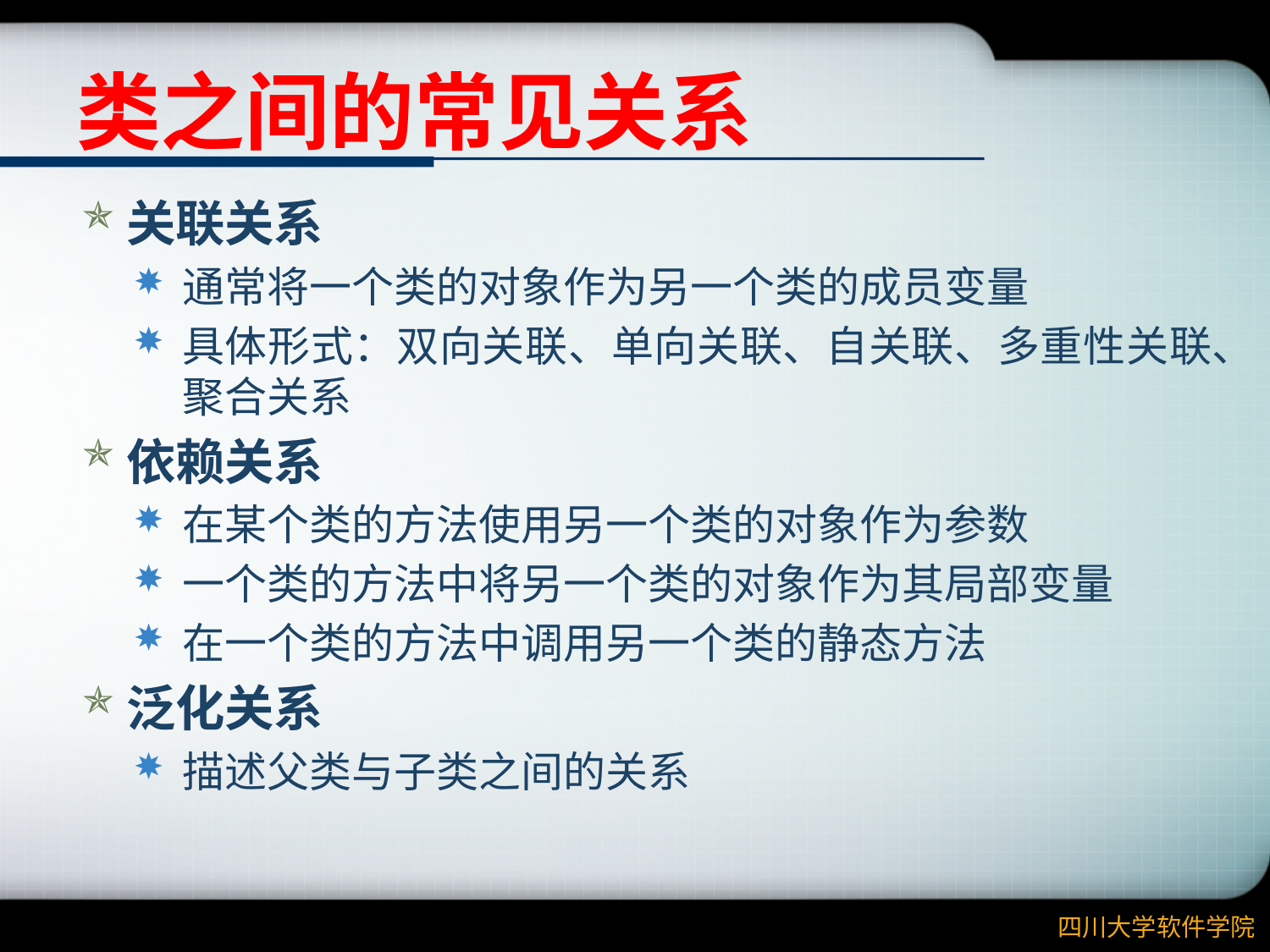

# 类之间的常见关系
关联关系
通常将一个类的对象作为另一个类的成员变量
具体形式：双向关联、单向关联、自关联、多重性关联、聚合关系
依赖关系
在某个类的方法使用另一个类的对象作为参数
一个类的方法中将另一个类的对象作为其局部变量
在一个类的方法中调用另一个类的静态方法
泛化关系
描述父类与子类之间的关系